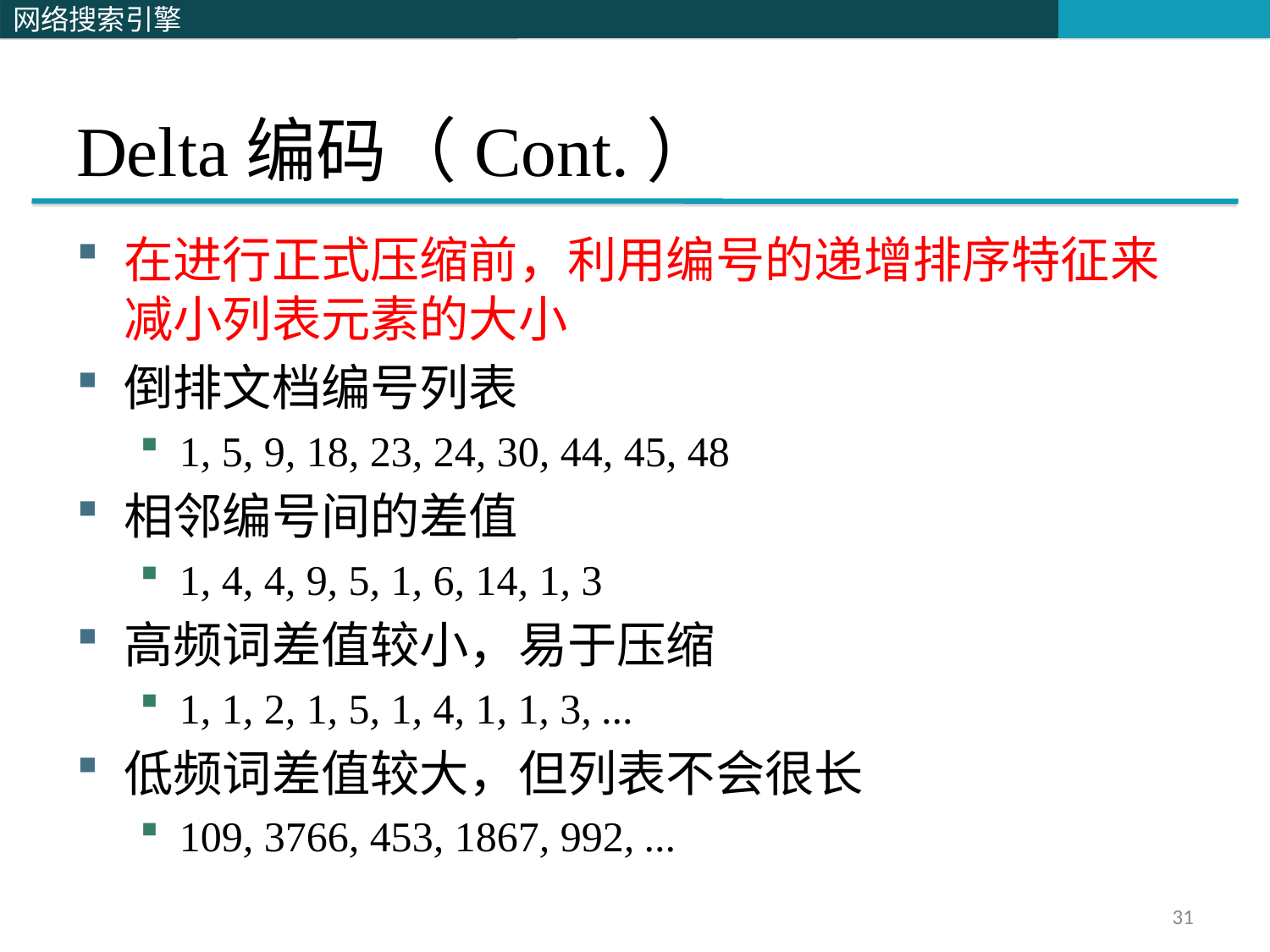

# Delta编码（Cont.）
在进行正式压缩前，利用编号的递增排序特征来减小列表元素的大小
倒排文档编号列表
1, 5, 9, 18, 23, 24, 30, 44, 45, 48
相邻编号间的差值
1, 4, 4, 9, 5, 1, 6, 14, 1, 3
高频词差值较小，易于压缩
1, 1, 2, 1, 5, 1, 4, 1, 1, 3, ...
低频词差值较大，但列表不会很长
109, 3766, 453, 1867, 992, ...
31